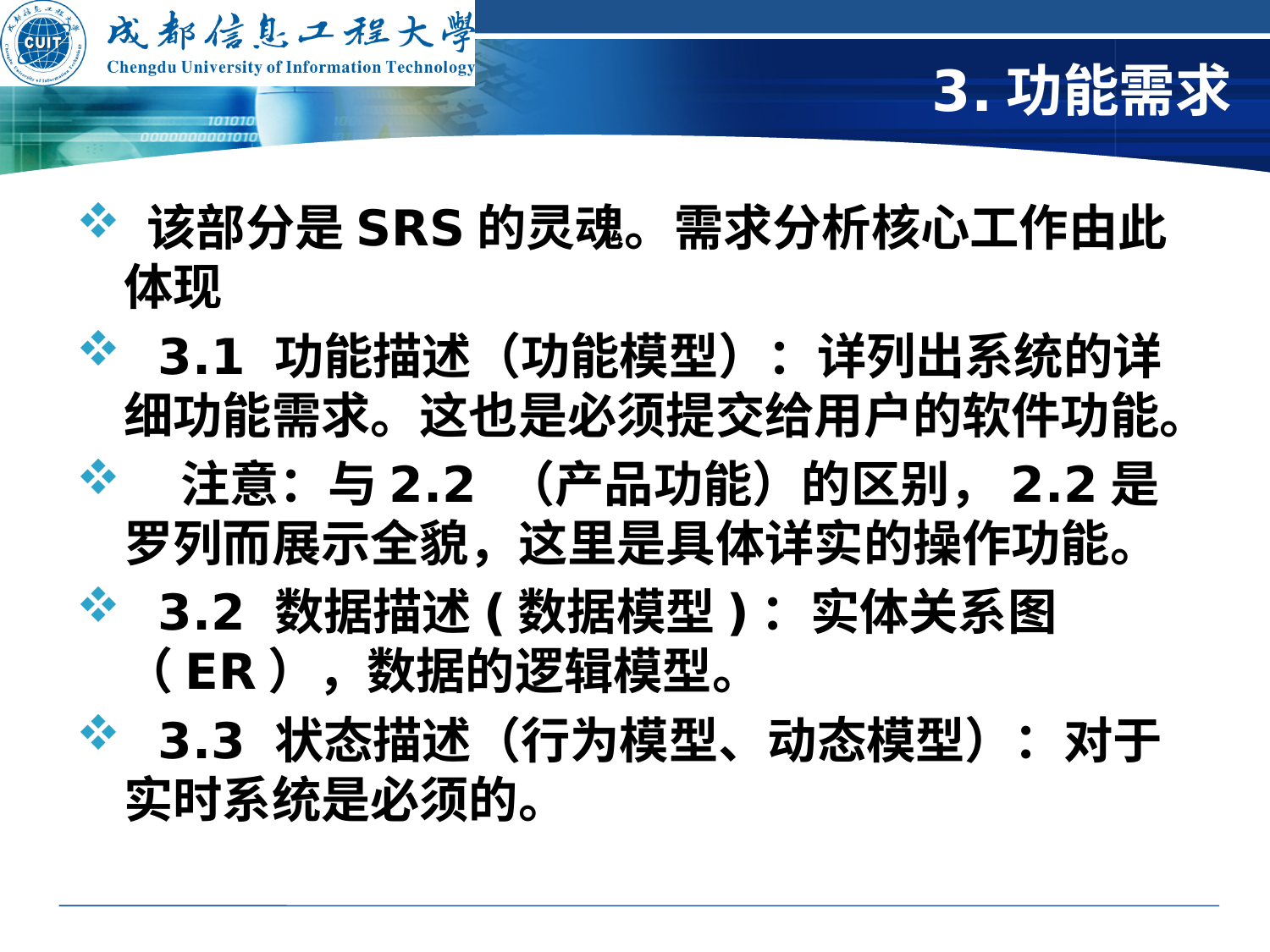

# 3.功能需求
 该部分是SRS的灵魂。需求分析核心工作由此体现
  3.1 功能描述（功能模型）：详列出系统的详细功能需求。这也是必须提交给用户的软件功能。
    注意：与2.2 （产品功能）的区别，2.2是罗列而展示全貌，这里是具体详实的操作功能。
  3.2 数据描述(数据模型)：实体关系图（ER），数据的逻辑模型。
  3.3 状态描述（行为模型、动态模型）：对于实时系统是必须的。